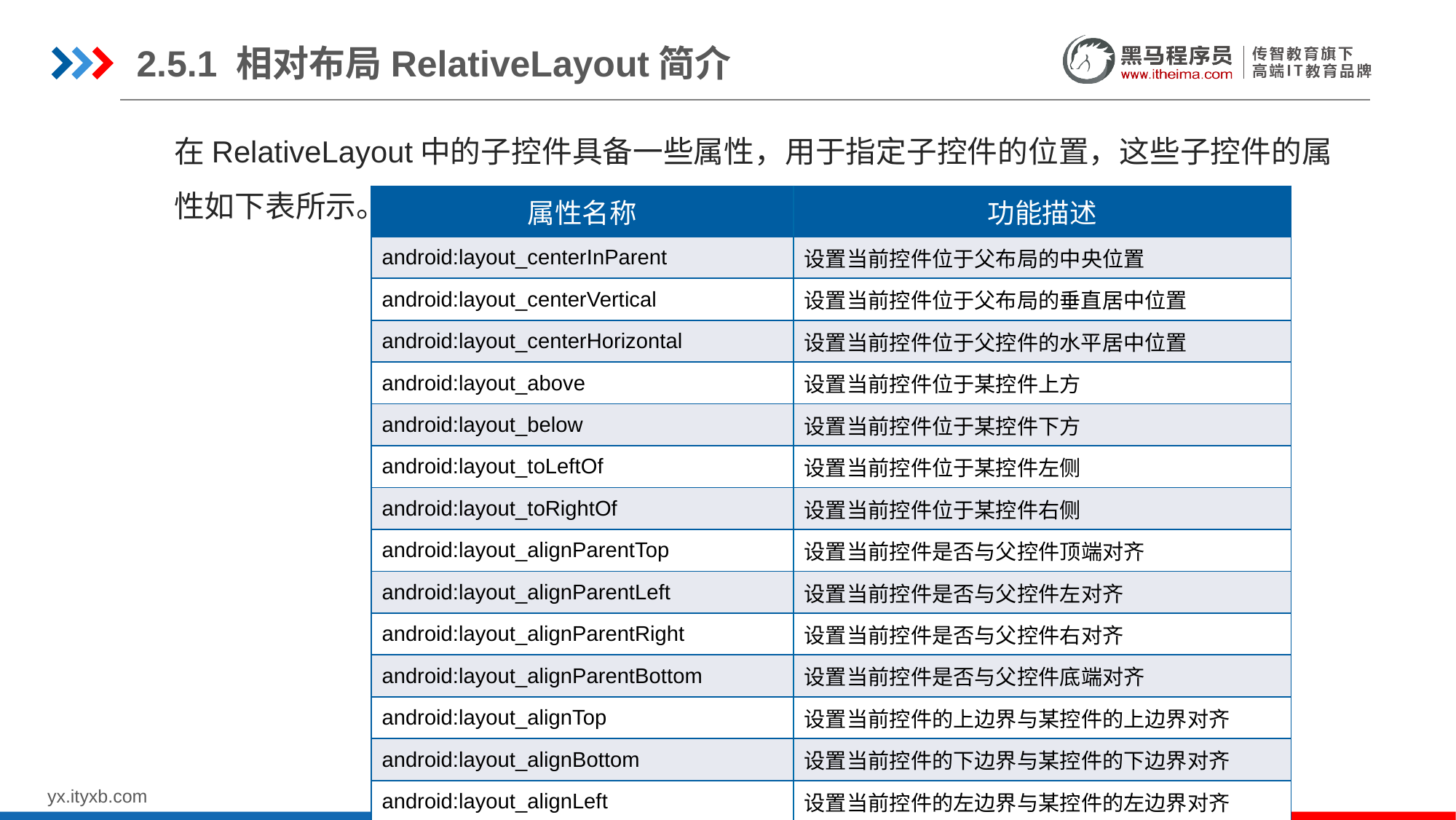

2.5.1 相对布局RelativeLayout简介
在RelativeLayout中的子控件具备一些属性，用于指定子控件的位置，这些子控件的属性如下表所示。
| 属性名称 | 功能描述 |
| --- | --- |
| android:layout\_centerInParent | 设置当前控件位于父布局的中央位置 |
| android:layout\_centerVertical | 设置当前控件位于父布局的垂直居中位置 |
| android:layout\_centerHorizontal | 设置当前控件位于父控件的水平居中位置 |
| android:layout\_above | 设置当前控件位于某控件上方 |
| android:layout\_below | 设置当前控件位于某控件下方 |
| android:layout\_toLeftOf | 设置当前控件位于某控件左侧 |
| android:layout\_toRightOf | 设置当前控件位于某控件右侧 |
| android:layout\_alignParentTop | 设置当前控件是否与父控件顶端对齐 |
| android:layout\_alignParentLeft | 设置当前控件是否与父控件左对齐 |
| android:layout\_alignParentRight | 设置当前控件是否与父控件右对齐 |
| android:layout\_alignParentBottom | 设置当前控件是否与父控件底端对齐 |
| android:layout\_alignTop | 设置当前控件的上边界与某控件的上边界对齐 |
| android:layout\_alignBottom | 设置当前控件的下边界与某控件的下边界对齐 |
| android:layout\_alignLeft | 设置当前控件的左边界与某控件的左边界对齐 |
| android:layout\_alignRight | 设置当前控件的右边界与某控件的右边界对齐 |